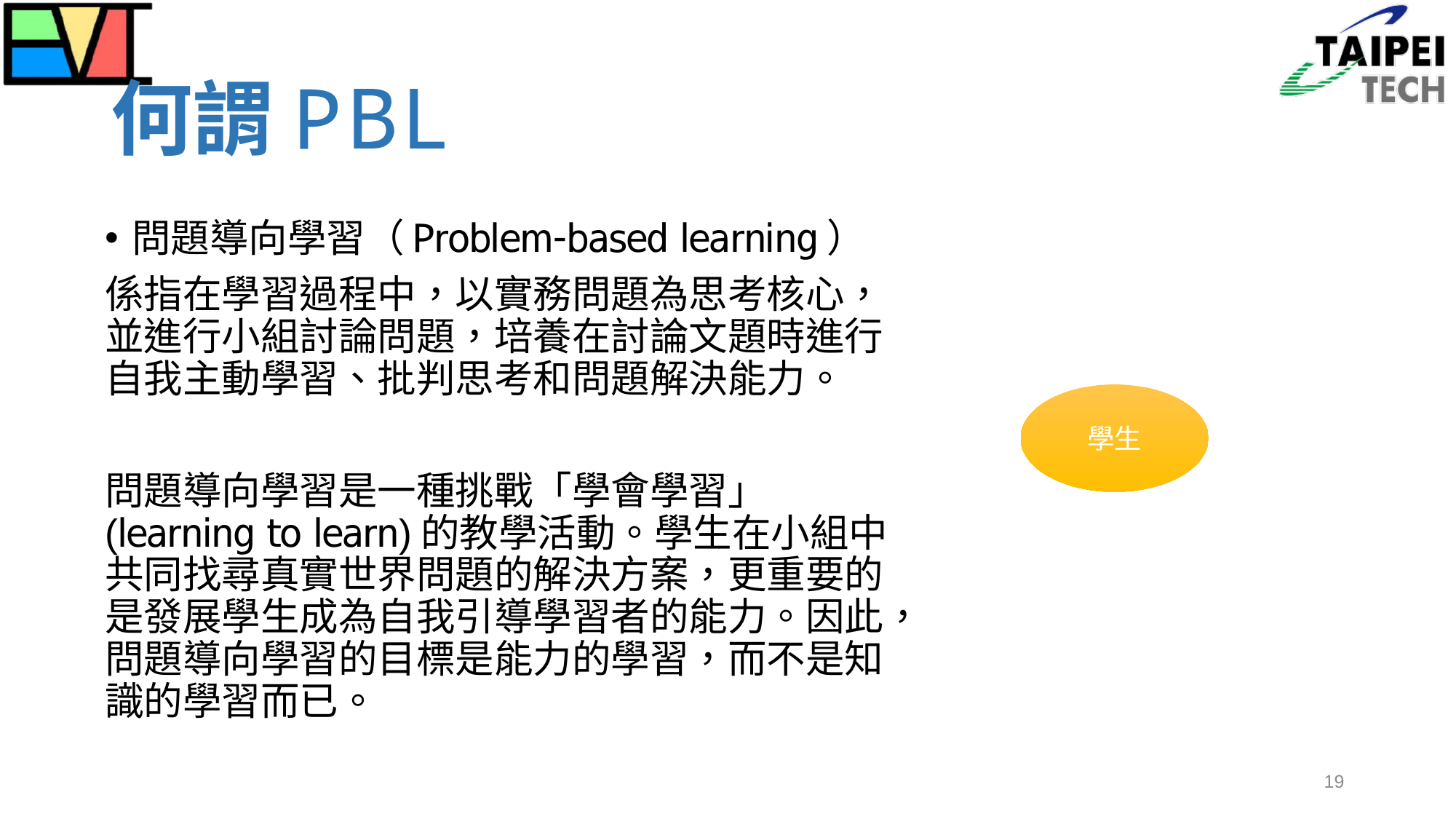

# 何謂PBL
問題導向學習（Problem-based learning）
係指在學習過程中，以實務問題為思考核心，並進行小組討論問題，培養在討論文題時進行自我主動學習、批判思考和問題解決能力。

問題導向學習是一種挑戰「學會學習」(learning to learn)的教學活動。學生在小組中共同找尋真實世界問題的解決方案，更重要的是發展學生成為自我引導學習者的能力。因此，問題導向學習的目標是能力的學習，而不是知識的學習而已。

學生
19